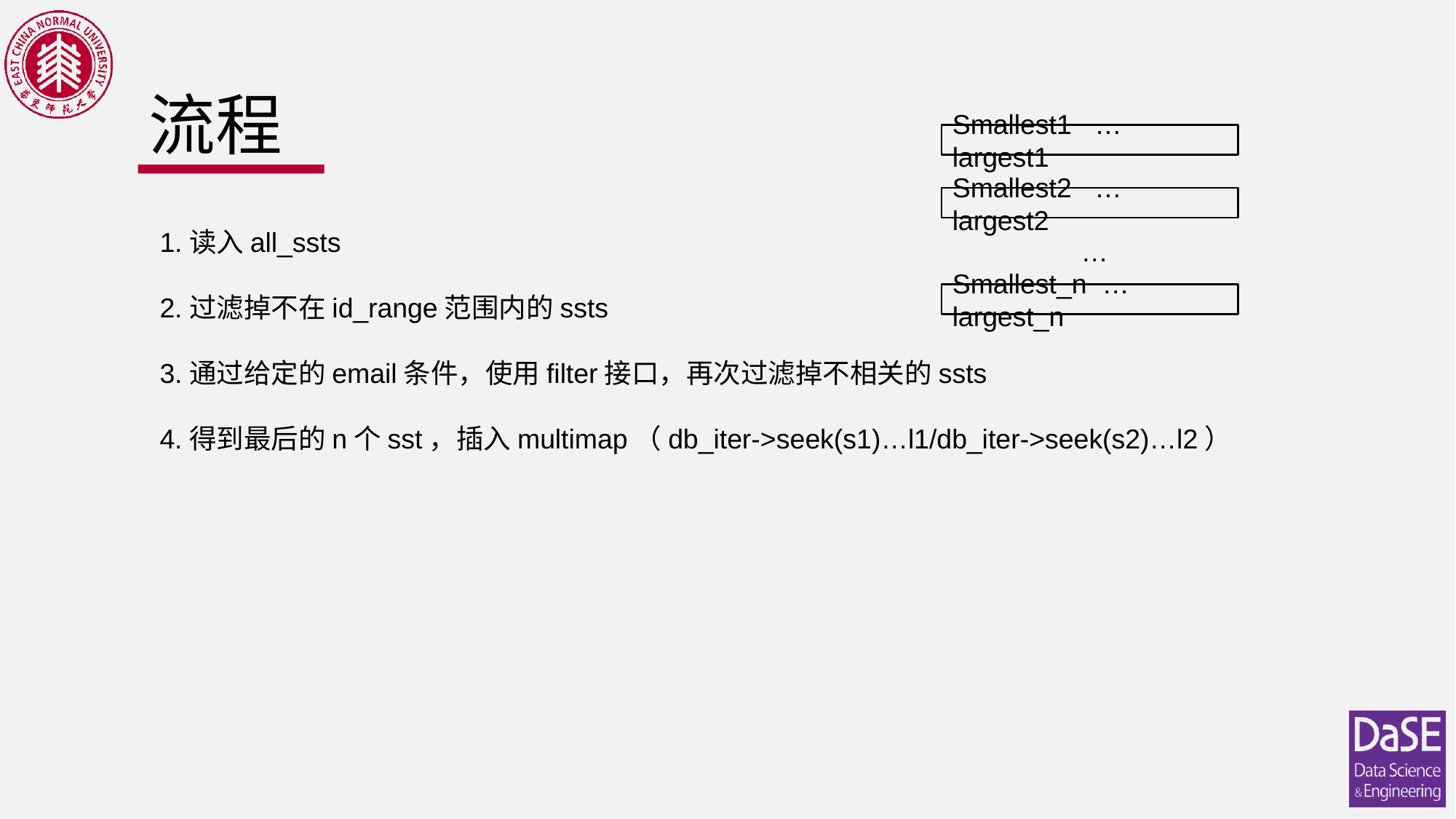

流程
Smallest1   …    largest1
Smallest2   …    largest2
1.读入all_ssts

2.过滤掉不在id_range范围内的ssts

3.通过给定的email条件，使用filter接口，再次过滤掉不相关的ssts

4.得到最后的n个sst，插入multimap（db_iter->seek(s1)…l1/db_iter->seek(s2)…l2）
…
Smallest_n  …  largest_n